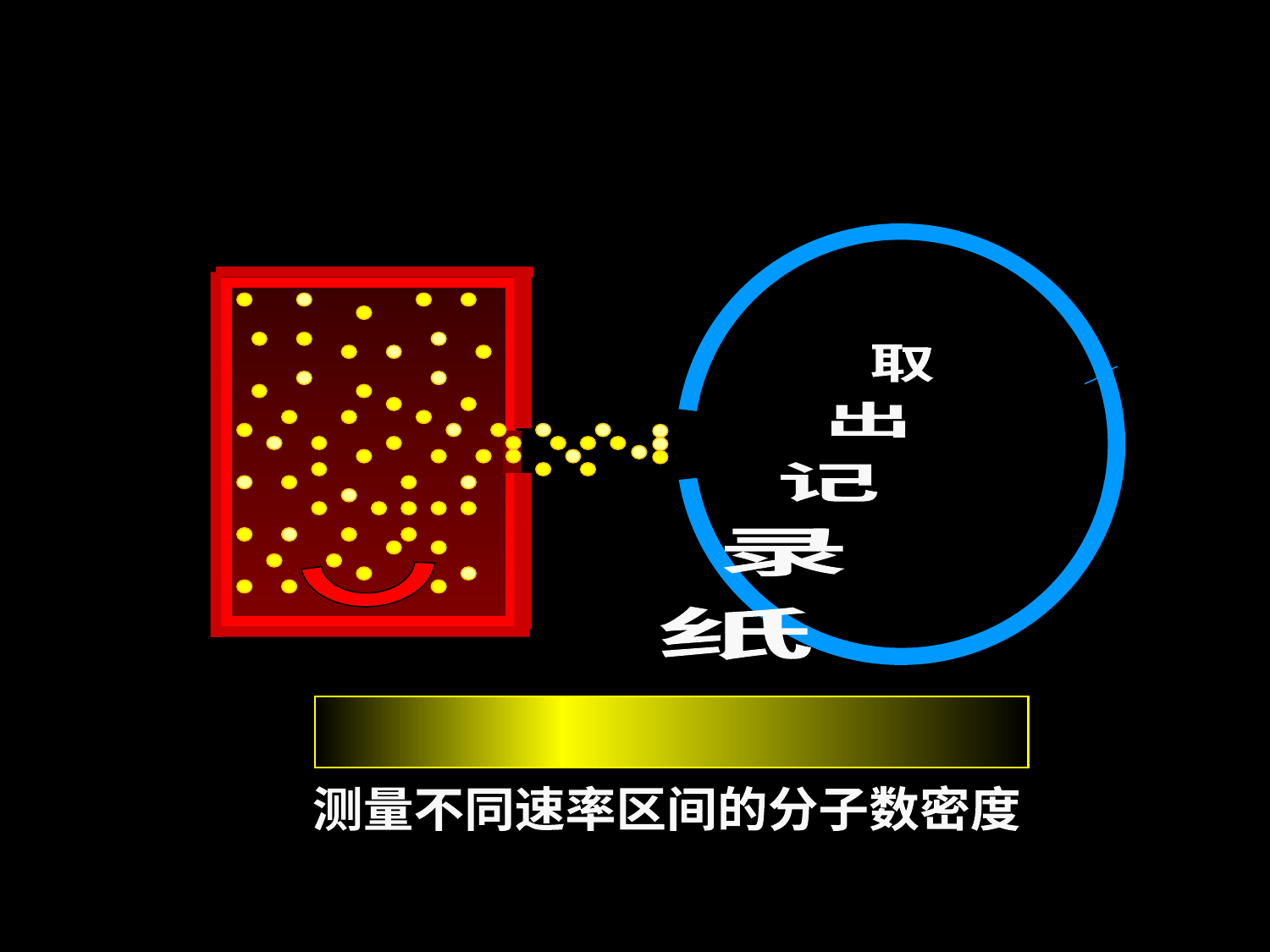

5

取
出
记
录
纸

取
出
记
录
纸

测量不同速率区间的分子数密度